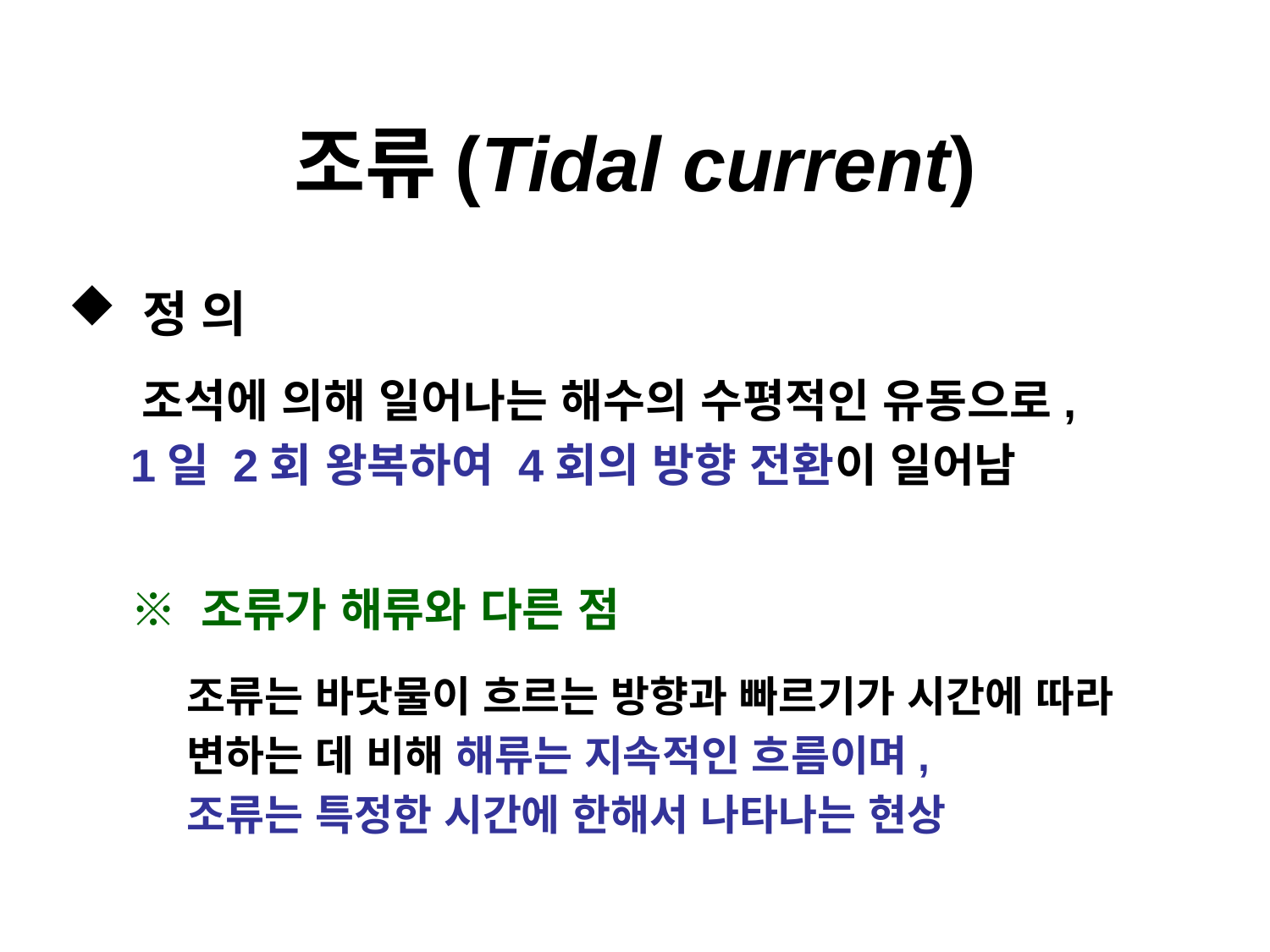

# 조류(Tidal current)
 정 의
  조석에 의해 일어나는 해수의 수평적인 유동으로,
  1일 2회 왕복하여 4회의 방향 전환이 일어남

  ※ 조류가 해류와 다른 점
      조류는 바닷물이 흐르는 방향과 빠르기가 시간에 따라
      변하는 데 비해 해류는 지속적인 흐름이며,
      조류는 특정한 시간에 한해서 나타나는 현상